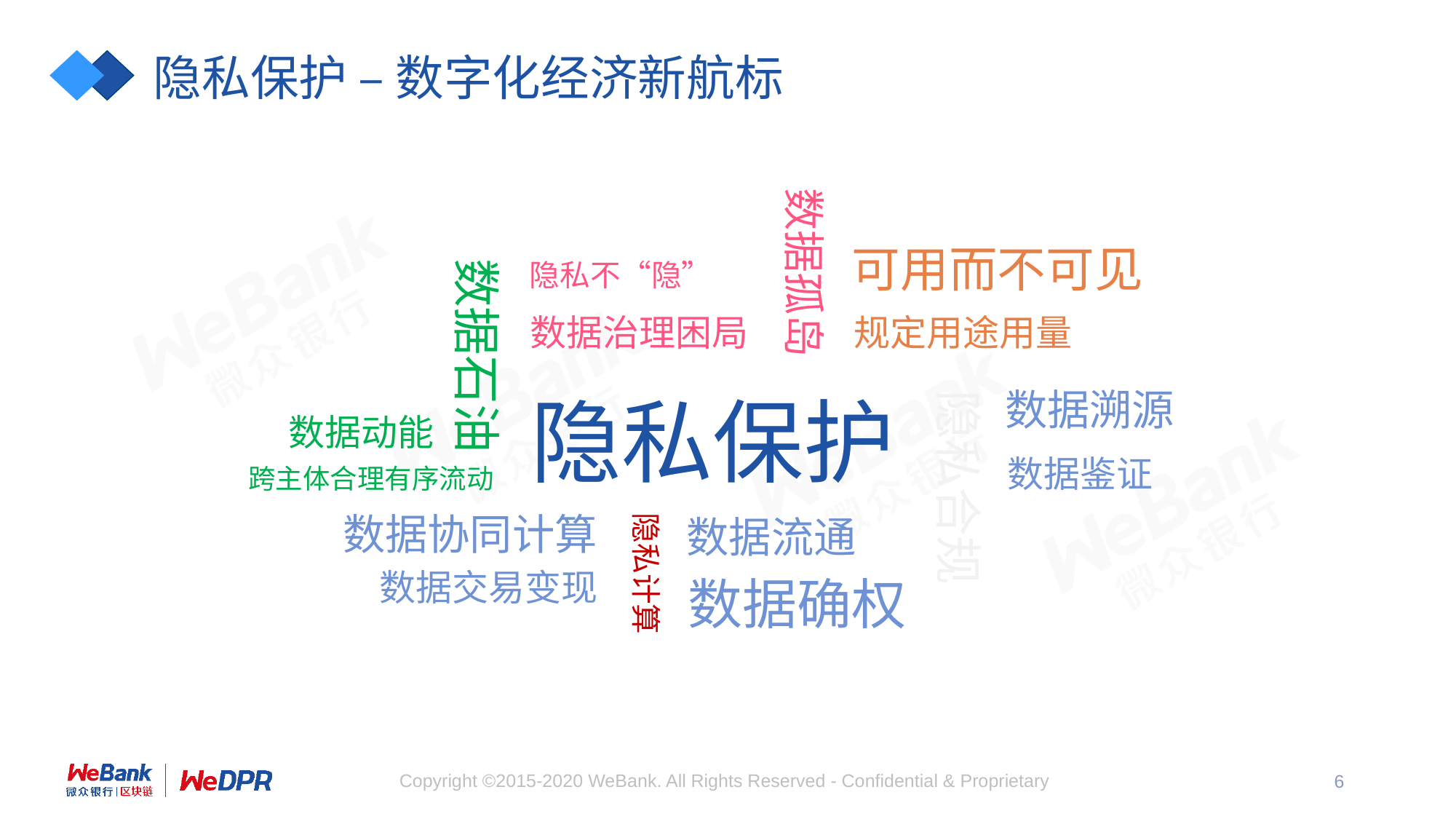

# 隐私保护 – 数字化经济新航标
数据孤岛
可用而不可见
数据石油
隐私不“隐”
数据治理困局
规定用途用量
数据溯源
隐私保护
隐私合规
数据动能
数据鉴证
跨主体合理有序流动
数据协同计算
隐私计算
数据流通
数据交易变现
数据确权
6